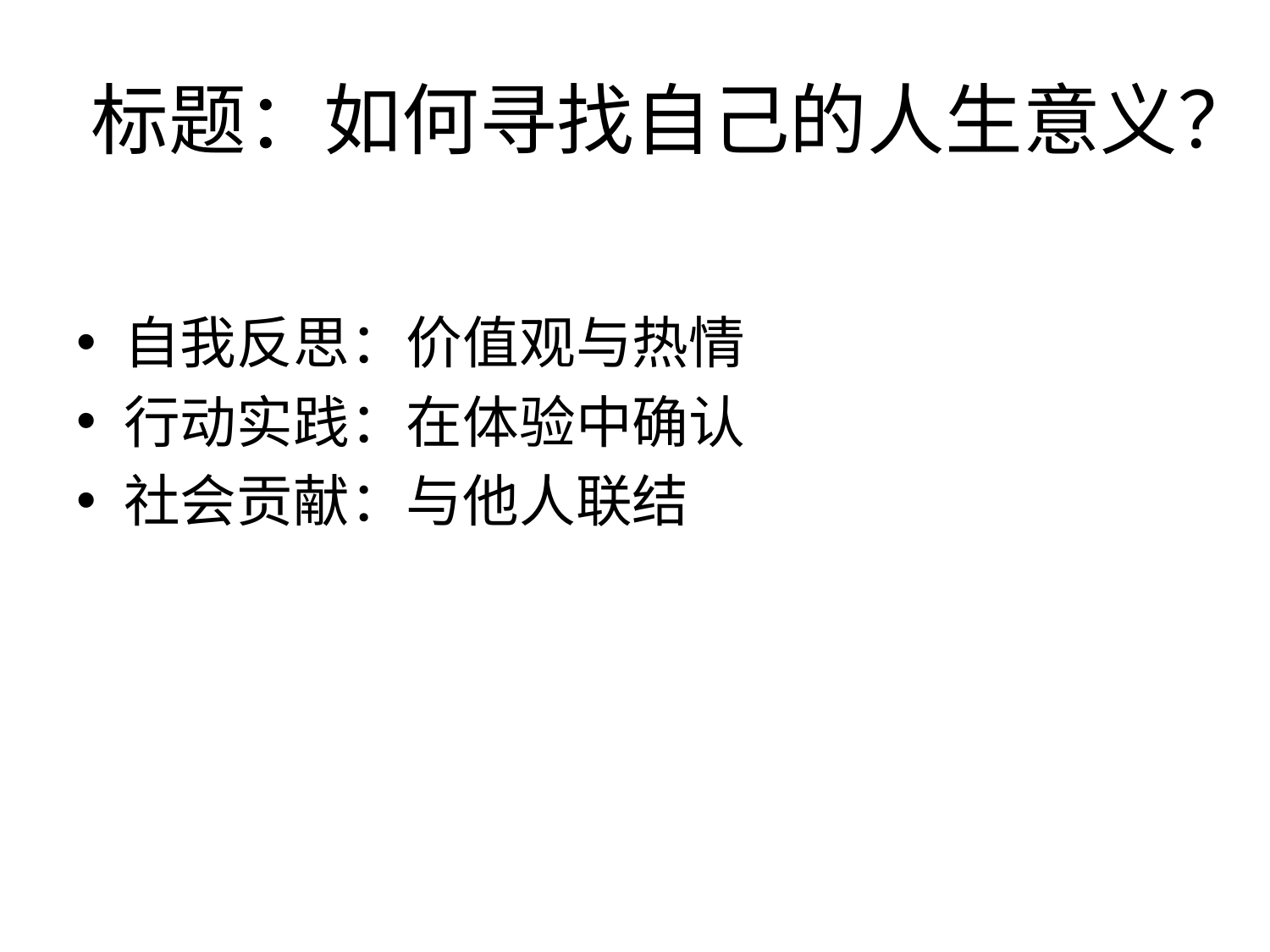

# 标题：如何寻找自己的人生意义？

自我反思：价值观与热情
行动实践：在体验中确认
社会贡献：与他人联结